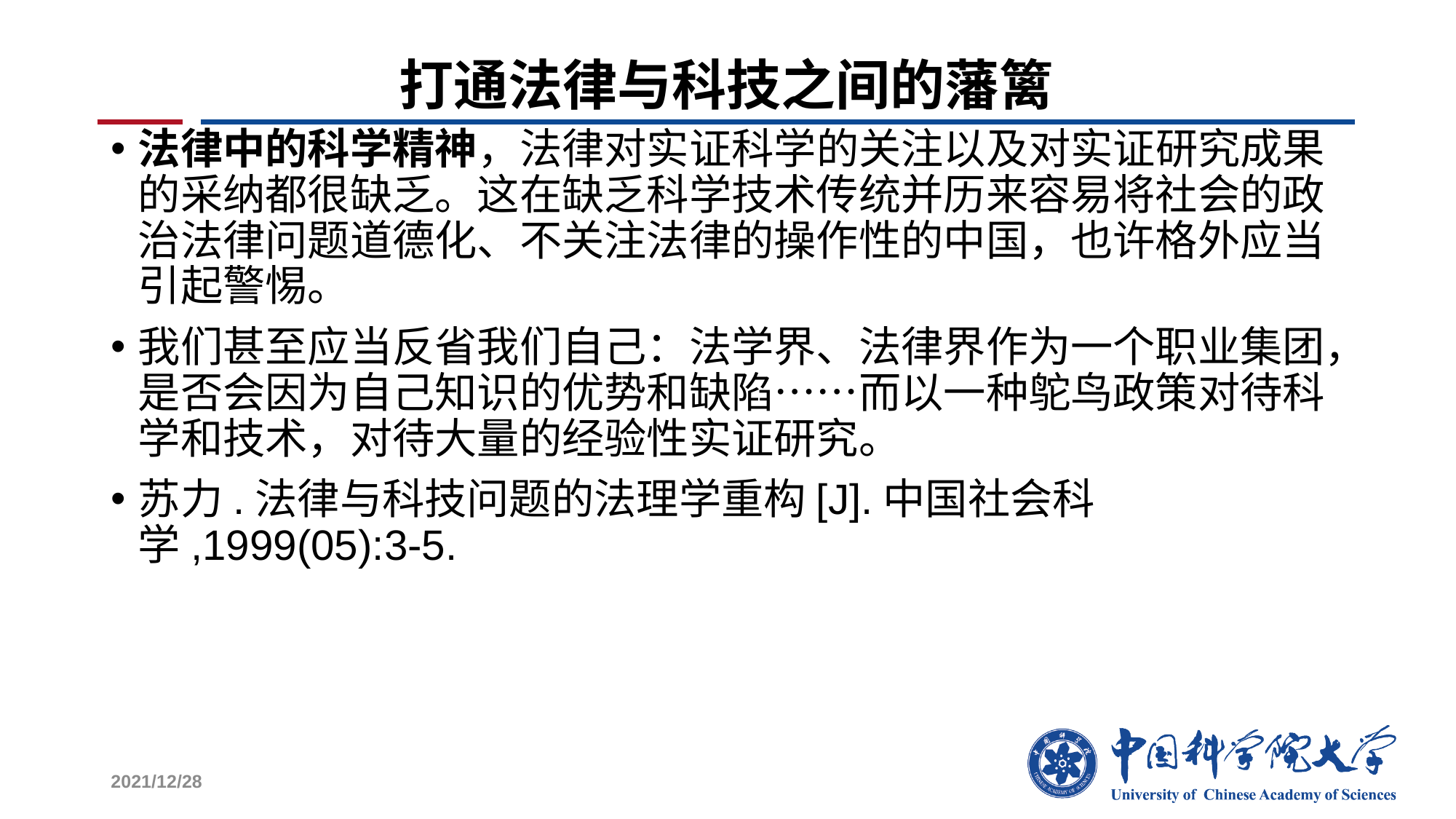

# 打通法律与科技之间的藩篱
法律中的科学精神，法律对实证科学的关注以及对实证研究成果的采纳都很缺乏。这在缺乏科学技术传统并历来容易将社会的政治法律问题道德化、不关注法律的操作性的中国，也许格外应当引起警惕。
我们甚至应当反省我们自己：法学界、法律界作为一个职业集团，是否会因为自己知识的优势和缺陷⋯⋯而以一种鸵鸟政策对待科学和技术，对待大量的经验性实证研究。
苏力.法律与科技问题的法理学重构[J].中国社会科学,1999(05):3-5.
2021/12/28